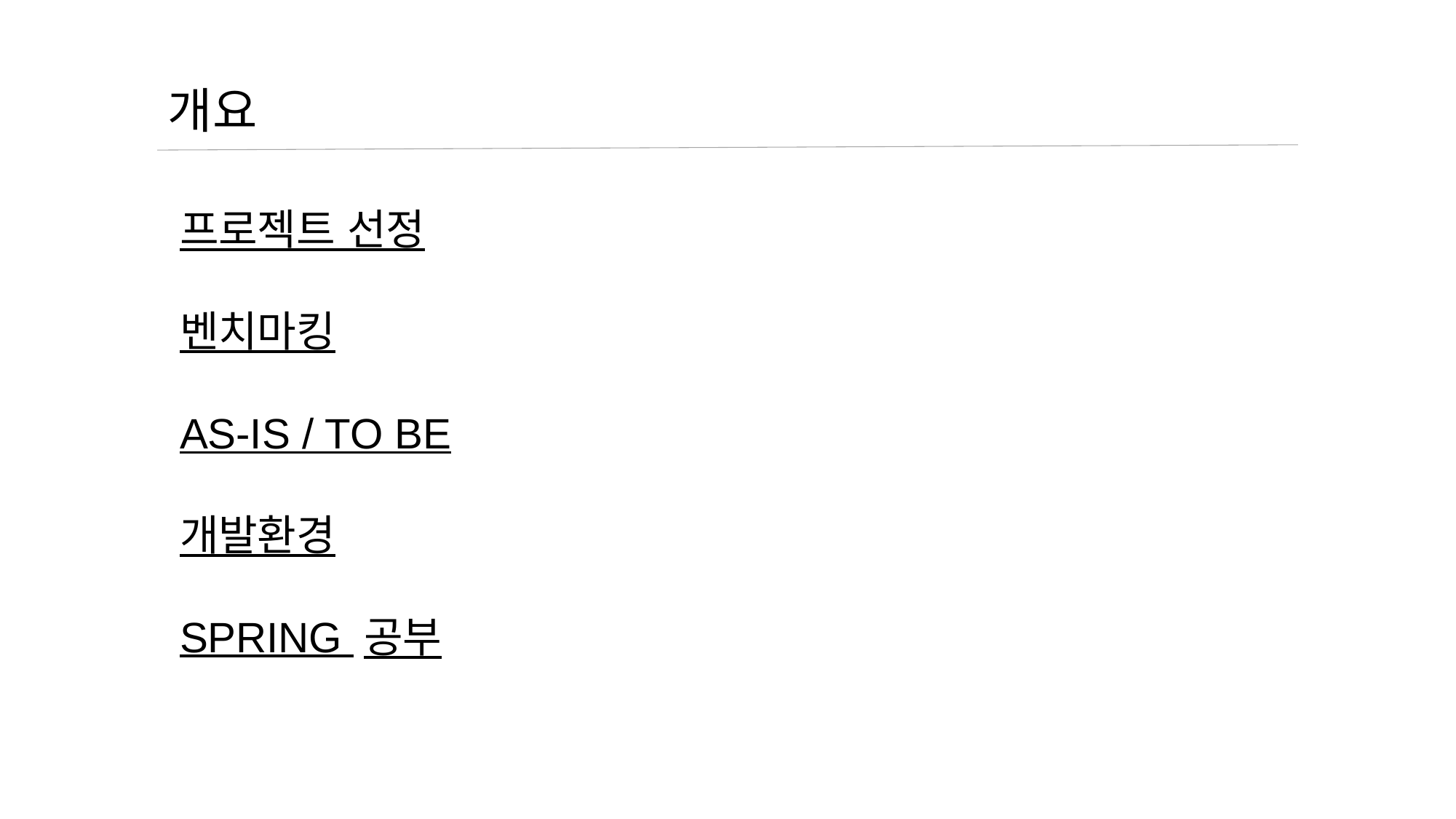

개요
프로젝트 선정

벤치마킹

AS-IS / TO BE

개발환경

SPRING 공부